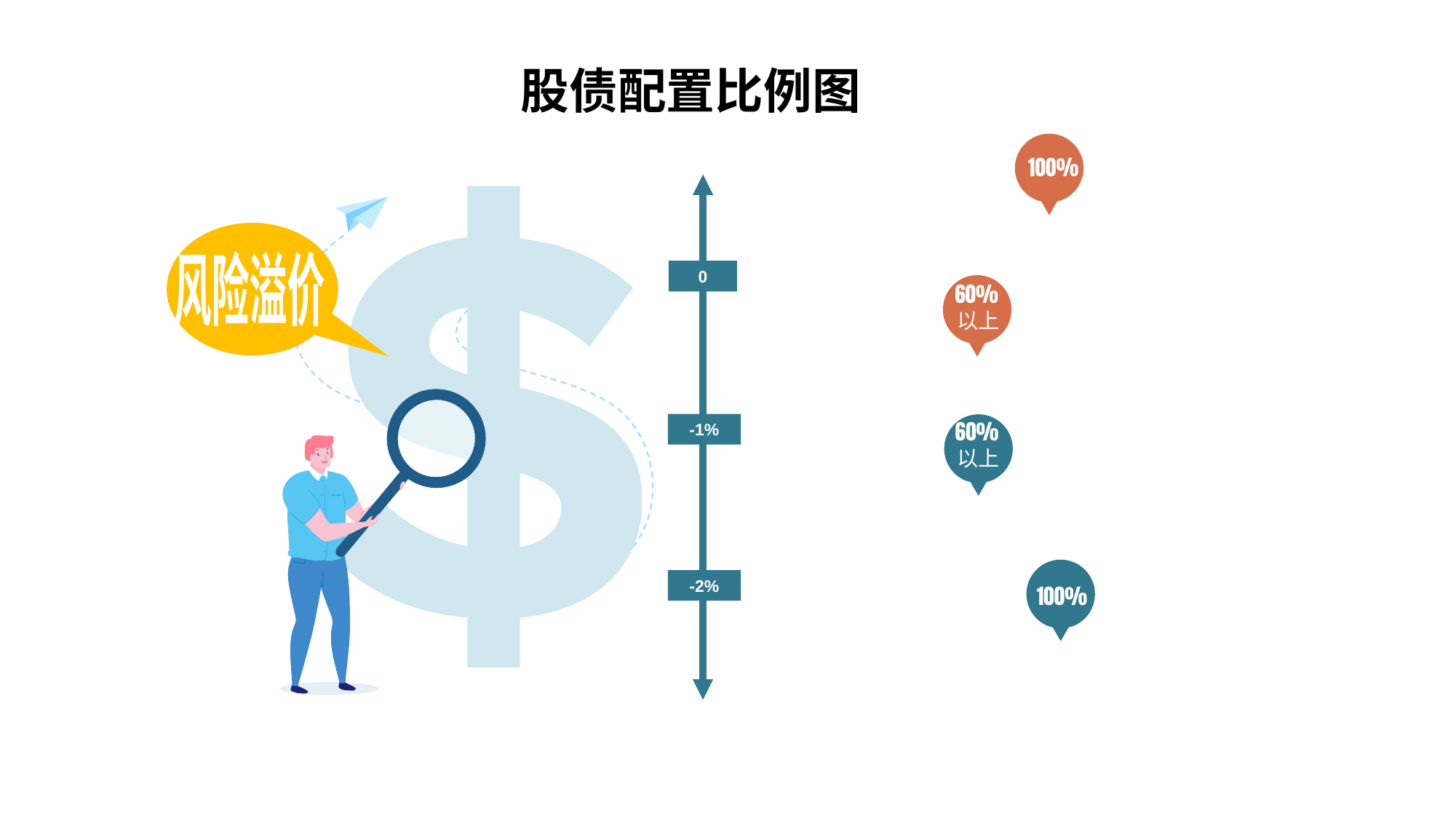

股债配置比例图

100%

风险溢价

指数基金
0

60%以上

指数基金
-1%
60%以上

债券基金

-2%
100%
债券基金